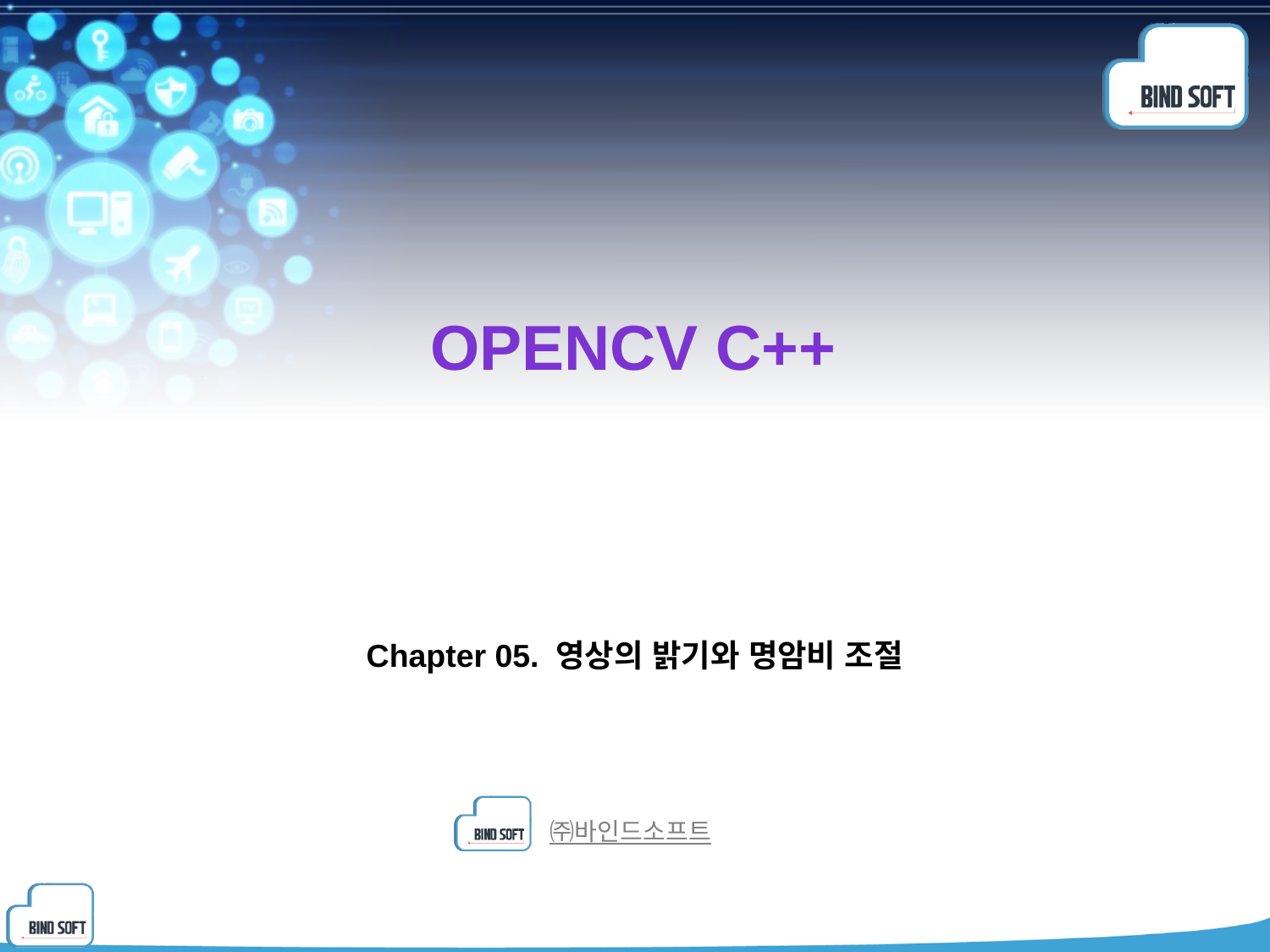

# Opencv C++
Chapter 05. 영상의 밝기와 명암비 조절